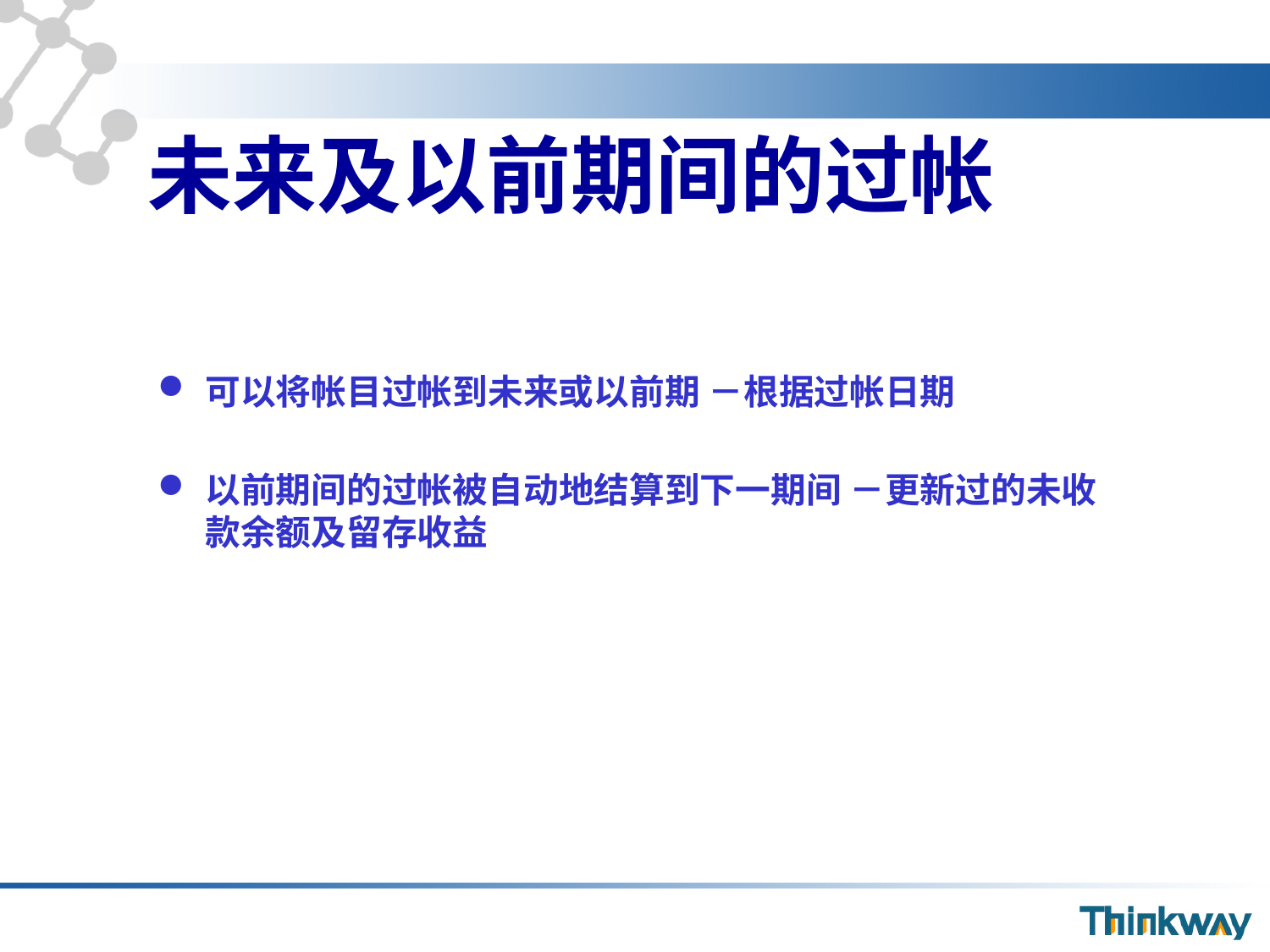

# 未来及以前期间的过帐

可以将帐目过帐到未来或以前期 －根据过帐日期

以前期间的过帐被自动地结算到下一期间 －更新过的未收款余额及留存收益